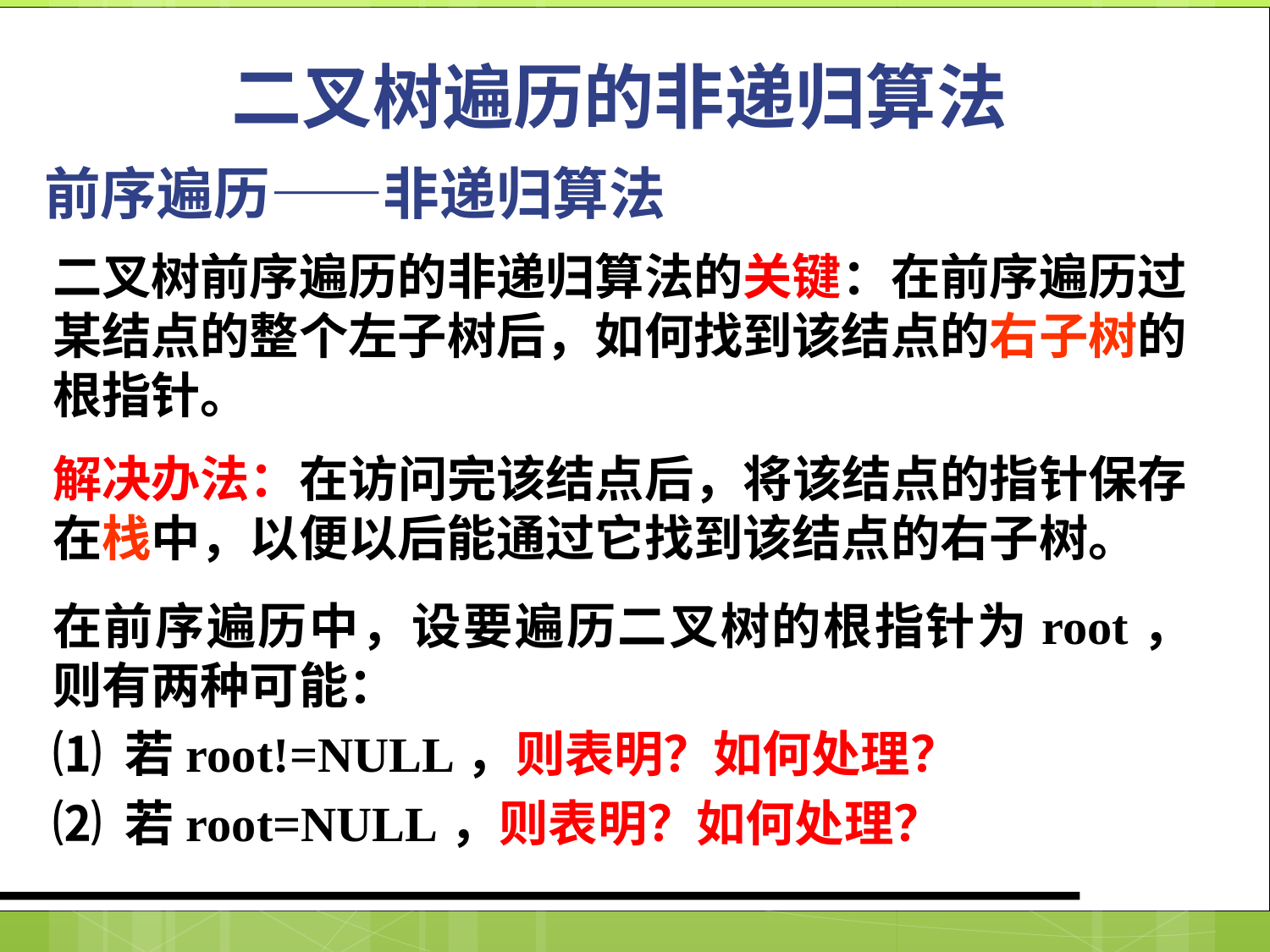

二叉树遍历的非递归算法
前序遍历——非递归算法
二叉树前序遍历的非递归算法的关键：在前序遍历过某结点的整个左子树后，如何找到该结点的右子树的根指针。
解决办法：在访问完该结点后，将该结点的指针保存在栈中，以便以后能通过它找到该结点的右子树。
在前序遍历中，设要遍历二叉树的根指针为root，则有两种可能：
⑴ 若root!=NULL，则表明？如何处理？
⑵ 若root=NULL，则表明？如何处理？